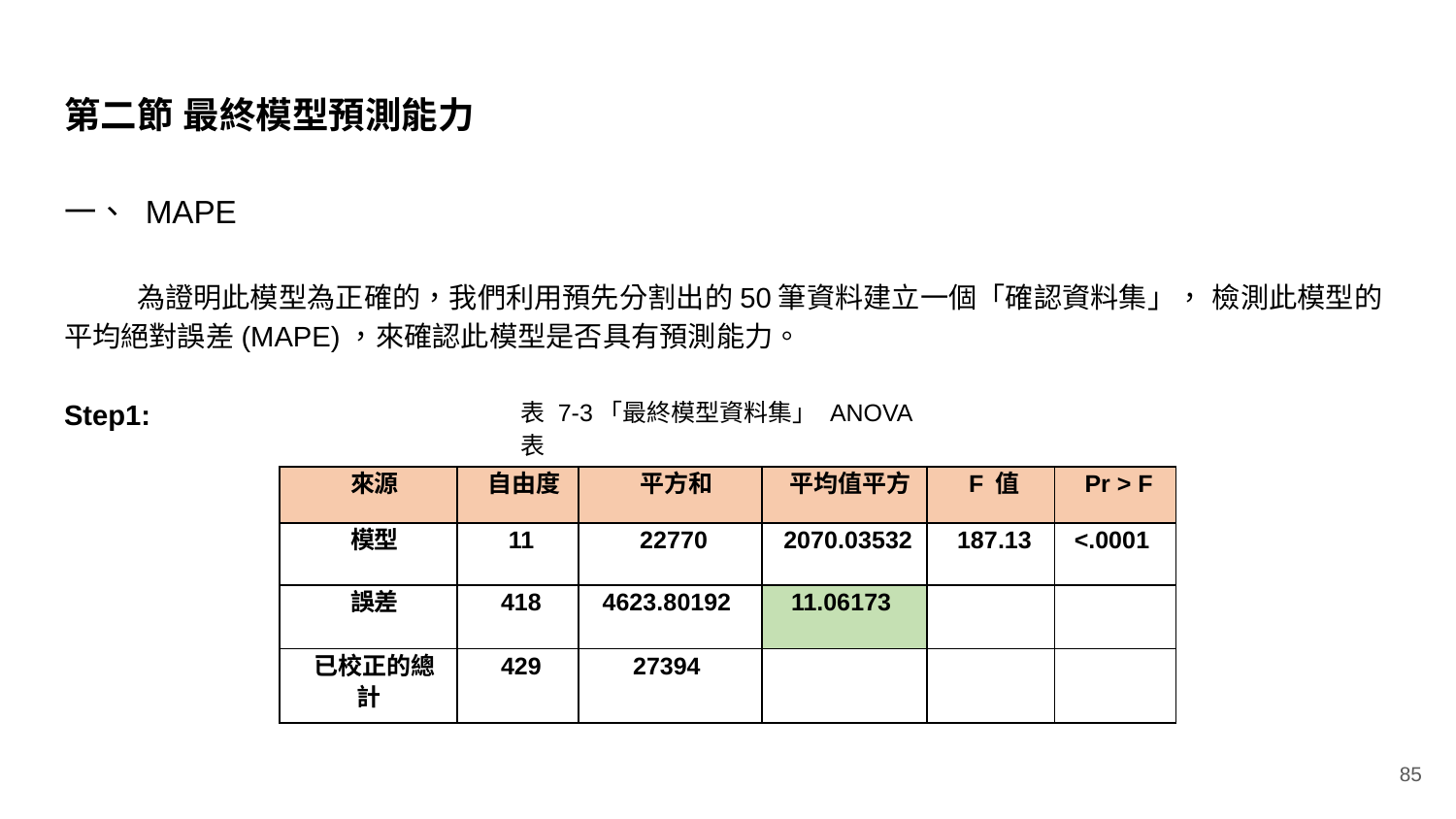

# 第二節 最終模型預測能力

一、 MAPE

為證明此模型為正確的，我們利用預先分割出的50筆資料建立一個「確認資料集」， 檢測此模型的平均絕對誤差(MAPE)，來確認此模型是否具有預測能力。

Step1:

表 7-3「最終模型資料集」 ANOVA 表
| 來源 | 自由度 | 平方和 | 平均值平方 | F 值 | Pr > F |
| --- | --- | --- | --- | --- | --- |
| 模型 | 11 | 22770 | 2070.03532 | 187.13 | <.0001 |
| 誤差 | 418 | 4623.80192 | 11.06173 |  |  |
| 已校正的總計 | 429 | 27394 |  |  |  |
85